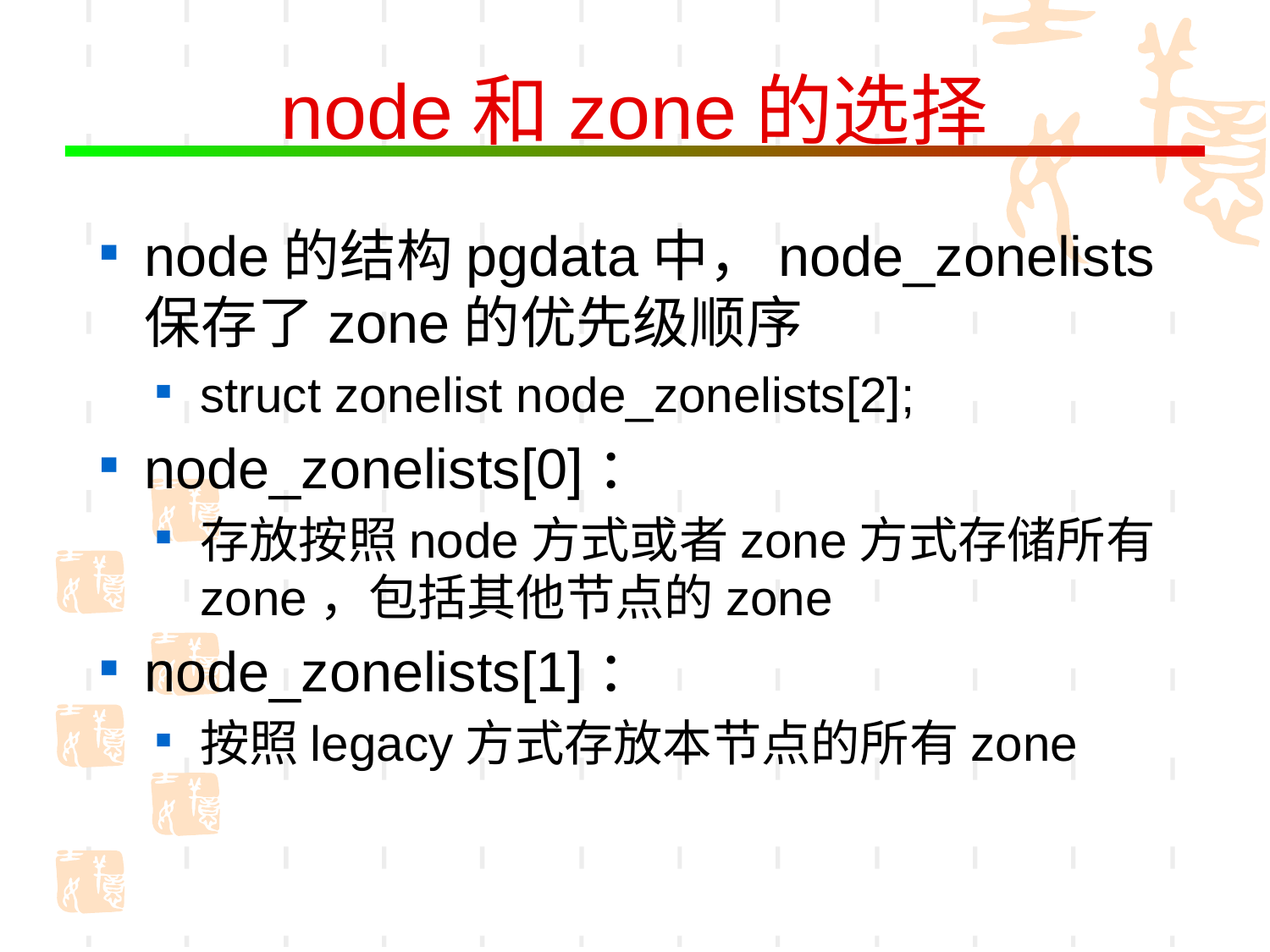

# node和zone的选择
node的结构pgdata中，node_zonelists保存了zone的优先级顺序
struct zonelist node_zonelists[2];
node_zonelists[0]：
存放按照node方式或者zone方式存储所有zone，包括其他节点的zone
node_zonelists[1]：
按照legacy方式存放本节点的所有zone